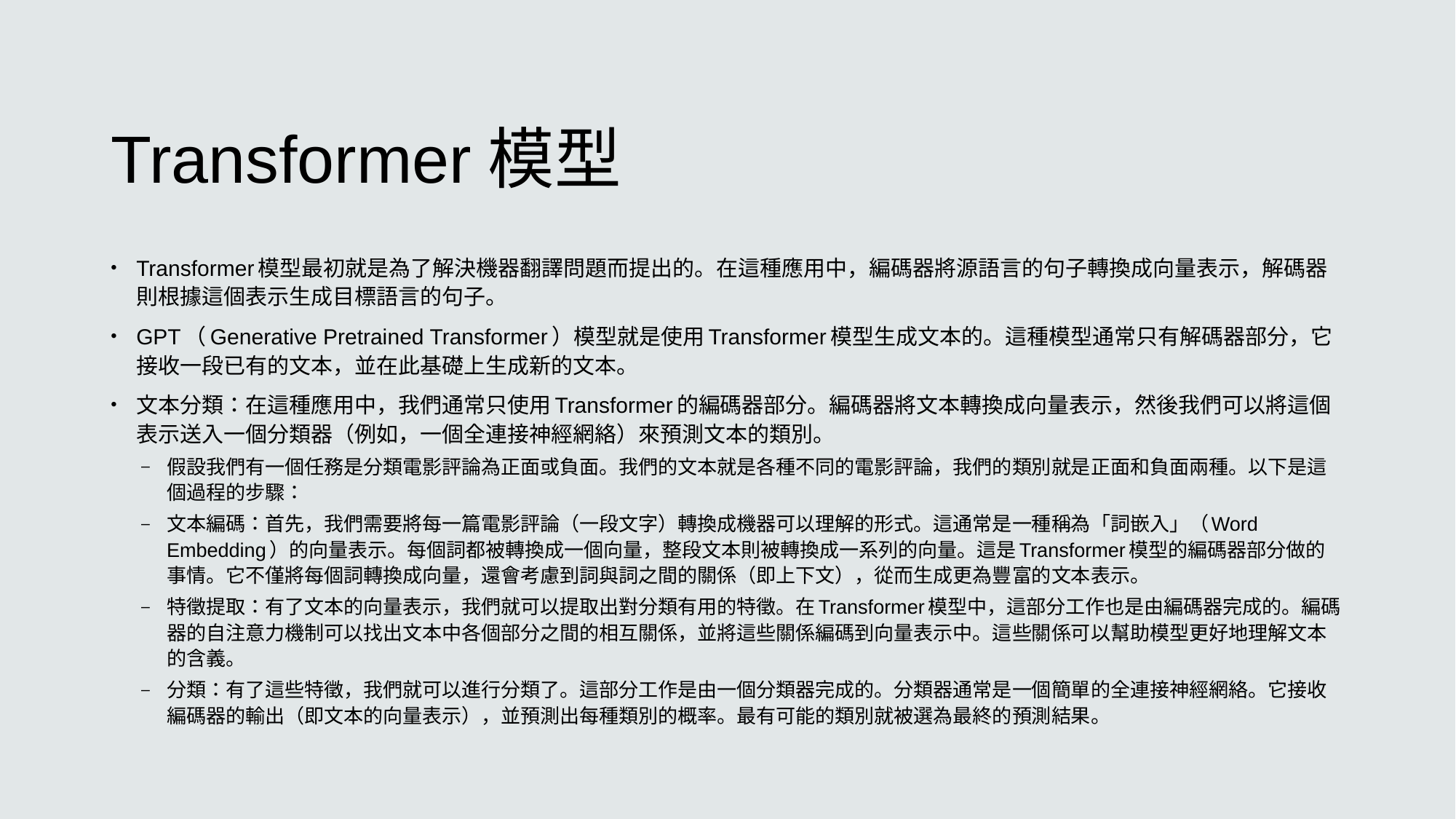

# Transformer模型
Transformer模型最初就是為了解決機器翻譯問題而提出的。在這種應用中，編碼器將源語言的句子轉換成向量表示，解碼器則根據這個表示生成目標語言的句子。
GPT（Generative Pretrained Transformer）模型就是使用Transformer模型生成文本的。這種模型通常只有解碼器部分，它接收一段已有的文本，並在此基礎上生成新的文本。
文本分類：在這種應用中，我們通常只使用Transformer的編碼器部分。編碼器將文本轉換成向量表示，然後我們可以將這個表示送入一個分類器（例如，一個全連接神經網絡）來預測文本的類別。
假設我們有一個任務是分類電影評論為正面或負面。我們的文本就是各種不同的電影評論，我們的類別就是正面和負面兩種。以下是這個過程的步驟：
文本編碼：首先，我們需要將每一篇電影評論（一段文字）轉換成機器可以理解的形式。這通常是一種稱為「詞嵌入」（Word Embedding）的向量表示。每個詞都被轉換成一個向量，整段文本則被轉換成一系列的向量。這是Transformer模型的編碼器部分做的事情。它不僅將每個詞轉換成向量，還會考慮到詞與詞之間的關係（即上下文），從而生成更為豐富的文本表示。
特徵提取：有了文本的向量表示，我們就可以提取出對分類有用的特徵。在Transformer模型中，這部分工作也是由編碼器完成的。編碼器的自注意力機制可以找出文本中各個部分之間的相互關係，並將這些關係編碼到向量表示中。這些關係可以幫助模型更好地理解文本的含義。
分類：有了這些特徵，我們就可以進行分類了。這部分工作是由一個分類器完成的。分類器通常是一個簡單的全連接神經網絡。它接收編碼器的輸出（即文本的向量表示），並預測出每種類別的概率。最有可能的類別就被選為最終的預測結果。